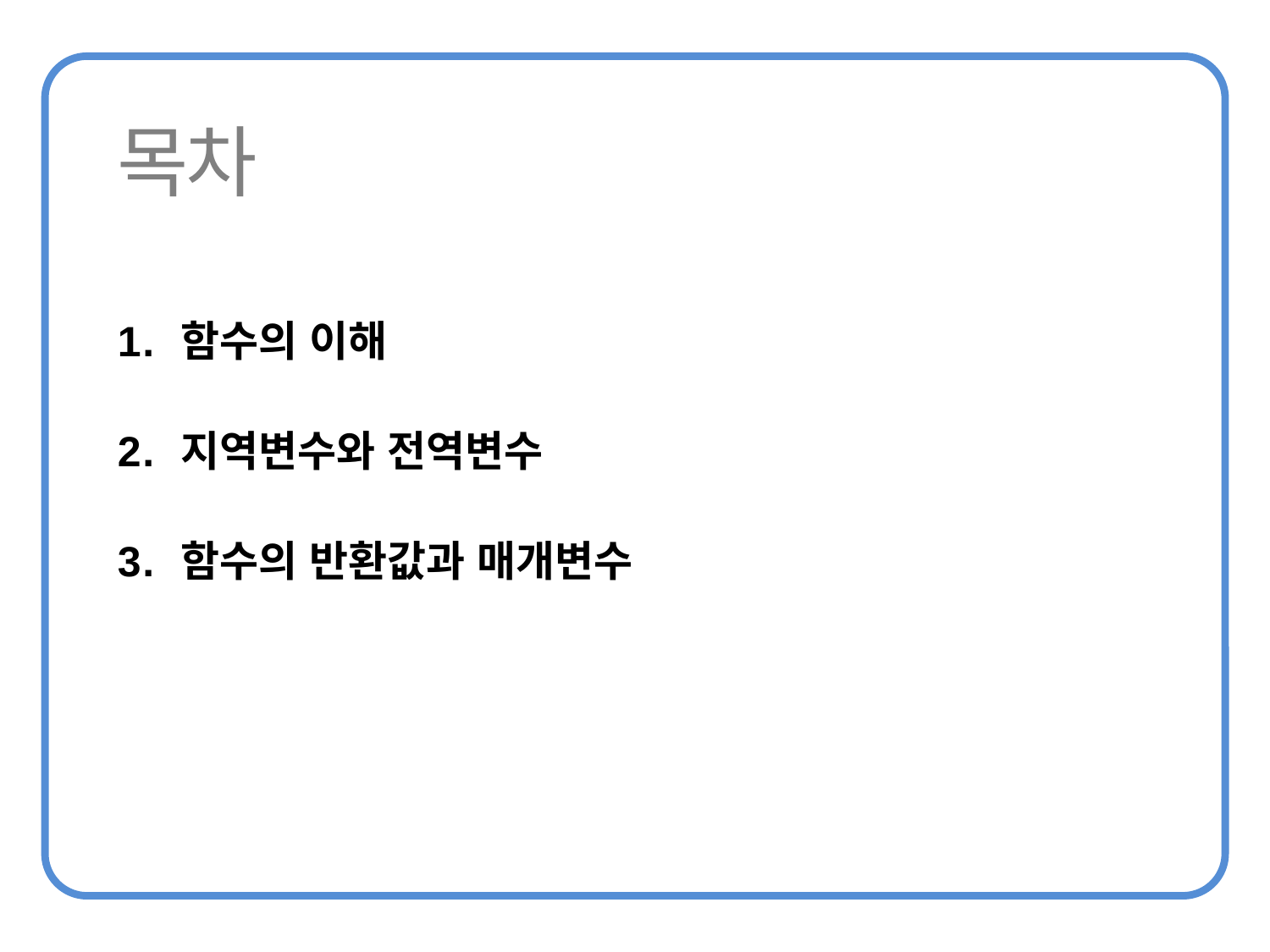

함수의 이해
지역변수와 전역변수
함수의 반환값과 매개변수